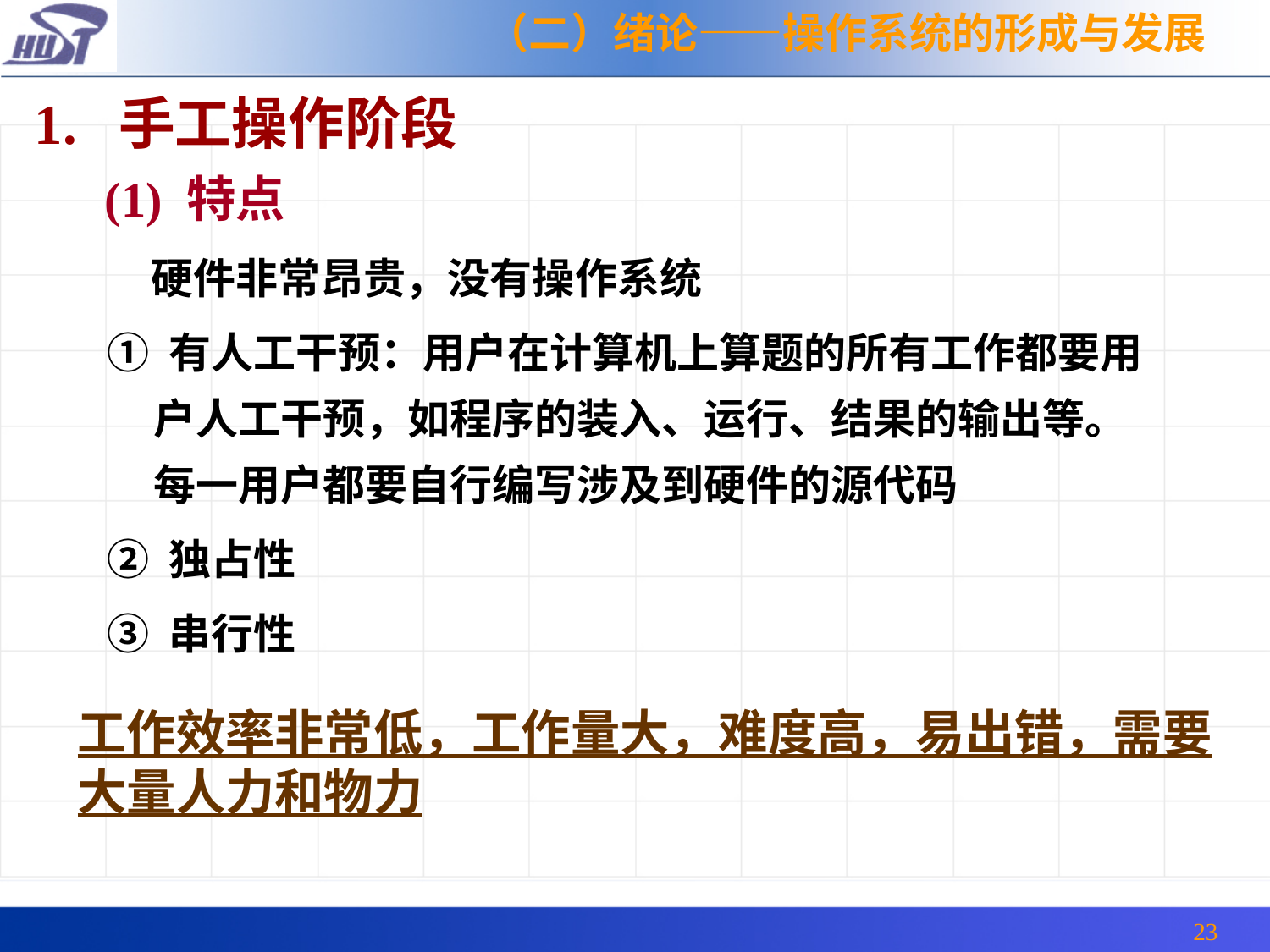

（二）绪论——操作系统的形成与发展
1.  手工操作阶段
(1) 特点
            硬件非常昂贵，没有操作系统
① 有人工干预：用户在计算机上算题的所有工作都要用户人工干预，如程序的装入、运行、结果的输出等。每一用户都要自行编写涉及到硬件的源代码
② 独占性
③ 串行性
工作效率非常低，工作量大，难度高，易出错，需要大量人力和物力
23